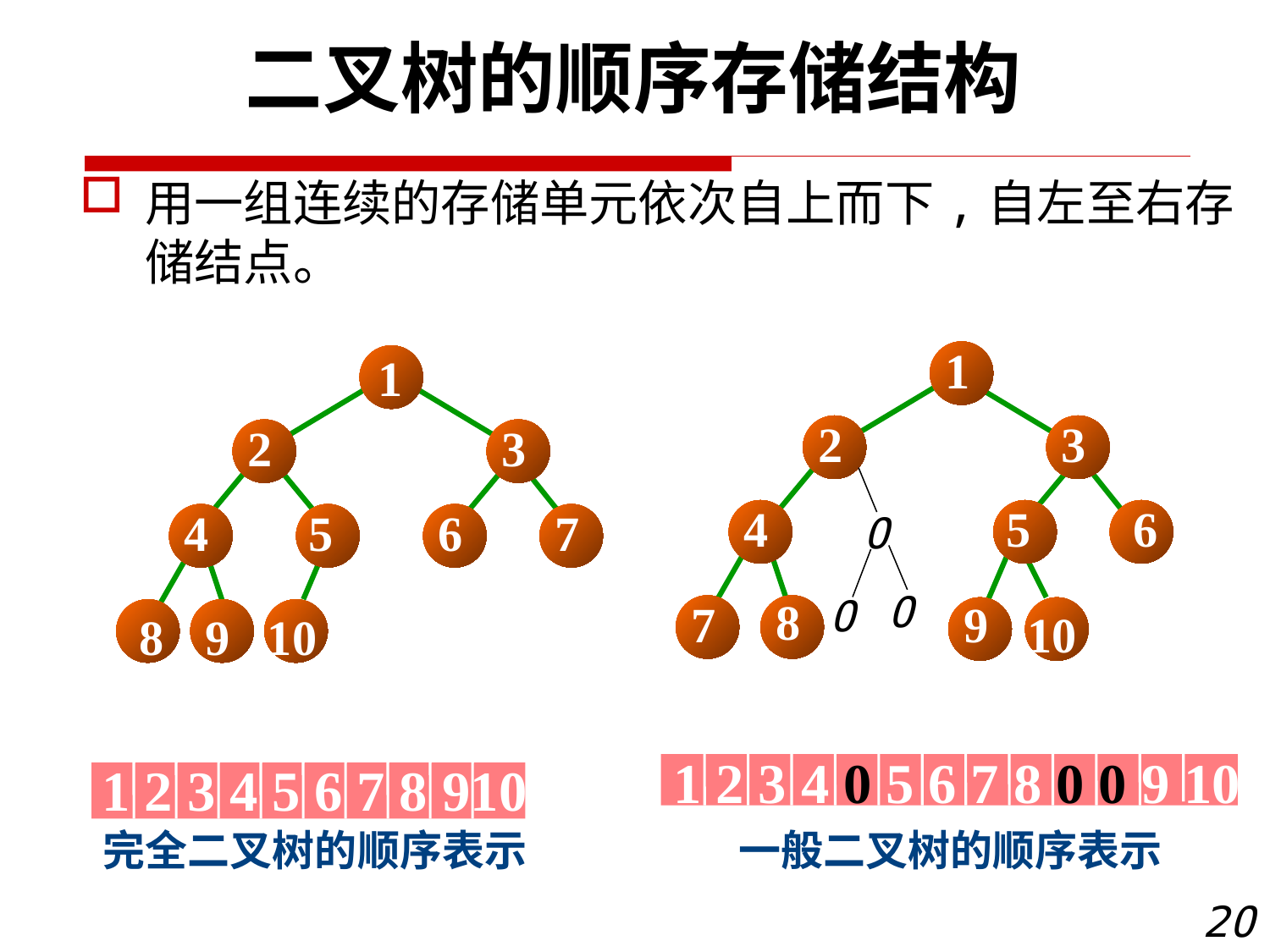

二叉树的顺序存储结构
用一组连续的存储单元依次自上而下,自左至右存储结点。
1

2
3

4
5
6

8
7
9

10
9

1

2
3

4
5
6
7

8

9
10

0
0
0

1 2 3 4 0 5 6 7 8 0 0 9 10

1 2 3 4 5 6 7 8 910

完全二叉树的顺序表示　　　　　一般二叉树的顺序表示
20